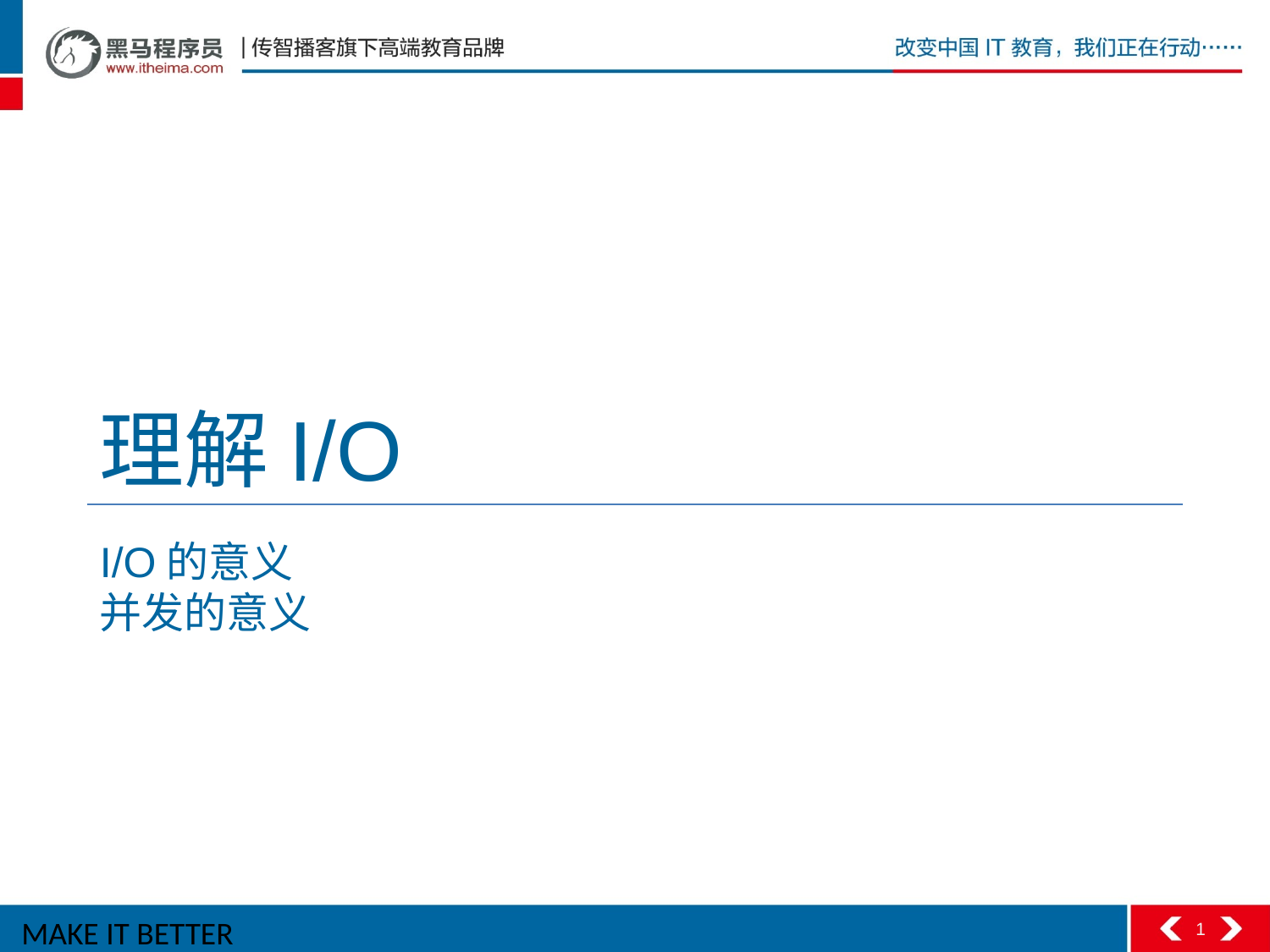

# 理解I/O
I/O的意义
并发的意义
1
MAKE IT BETTER